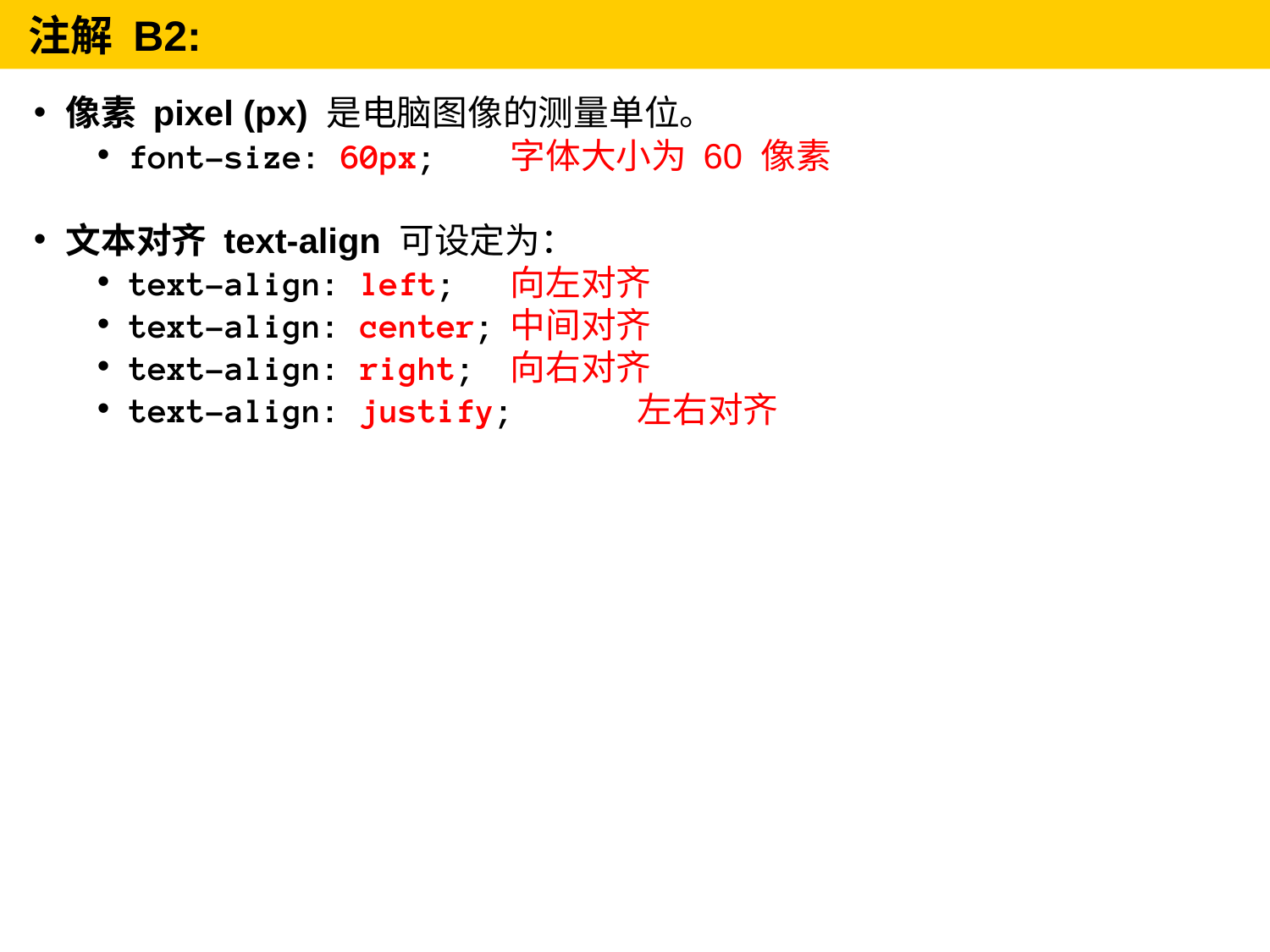

注解 B2:
像素 pixel (px) 是电脑图像的测量单位。
font-size: 60px;	字体大小为 60 像素

文本对齐 text-align 可设定为：
text-align: left;	向左对齐
text-align: center;	中间对齐
text-align: right;	向右对齐
text-align: justify;	左右对齐